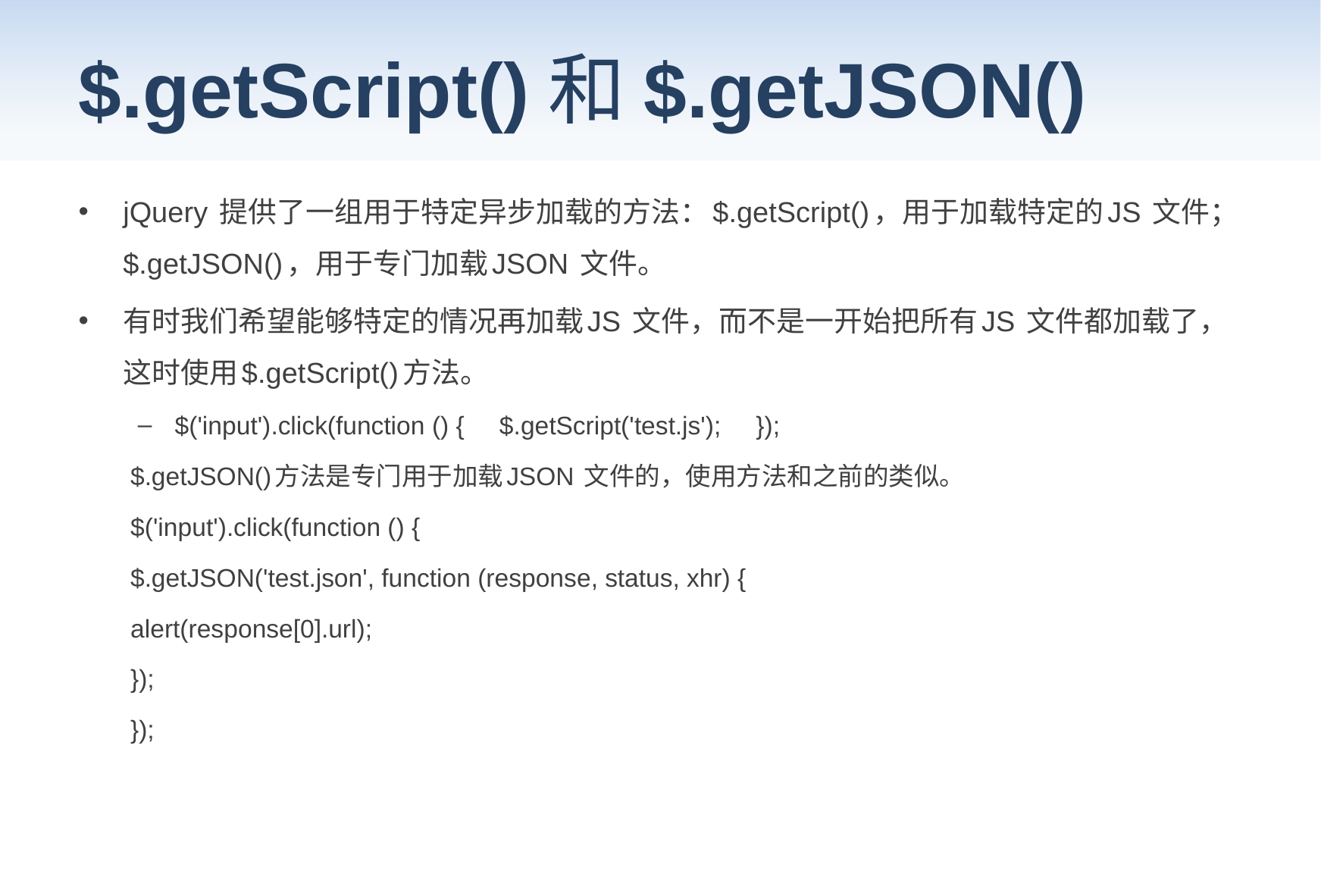

# $.getScript()和$.getJSON()
jQuery 提供了一组用于特定异步加载的方法：$.getScript()，用于加载特定的JS 文件；$.getJSON()，用于专门加载JSON 文件。
有时我们希望能够特定的情况再加载JS 文件，而不是一开始把所有JS 文件都加载了，这时使用$.getScript()方法。
$('input').click(function () {     $.getScript('test.js');     });
$.getJSON()方法是专门用于加载JSON 文件的，使用方法和之前的类似。
	$('input').click(function () {
		$.getJSON('test.json', function (response, status, xhr) {
		alert(response[0].url);
		});
	});